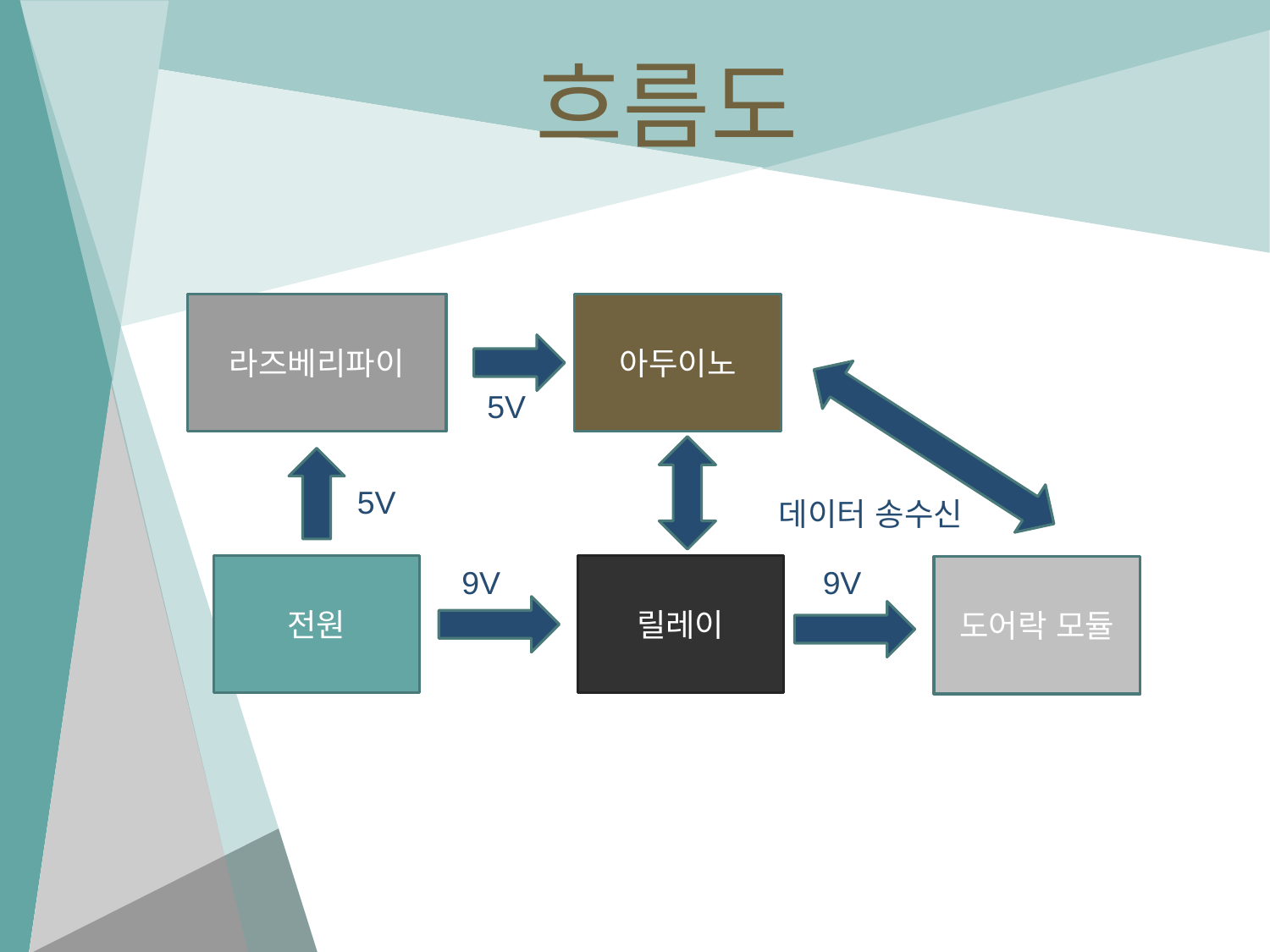

# 흐름도
라즈베리파이
아두이노

5V

5V
데이터 송수신
릴레이
전원
9V
도어락 모듈
9V